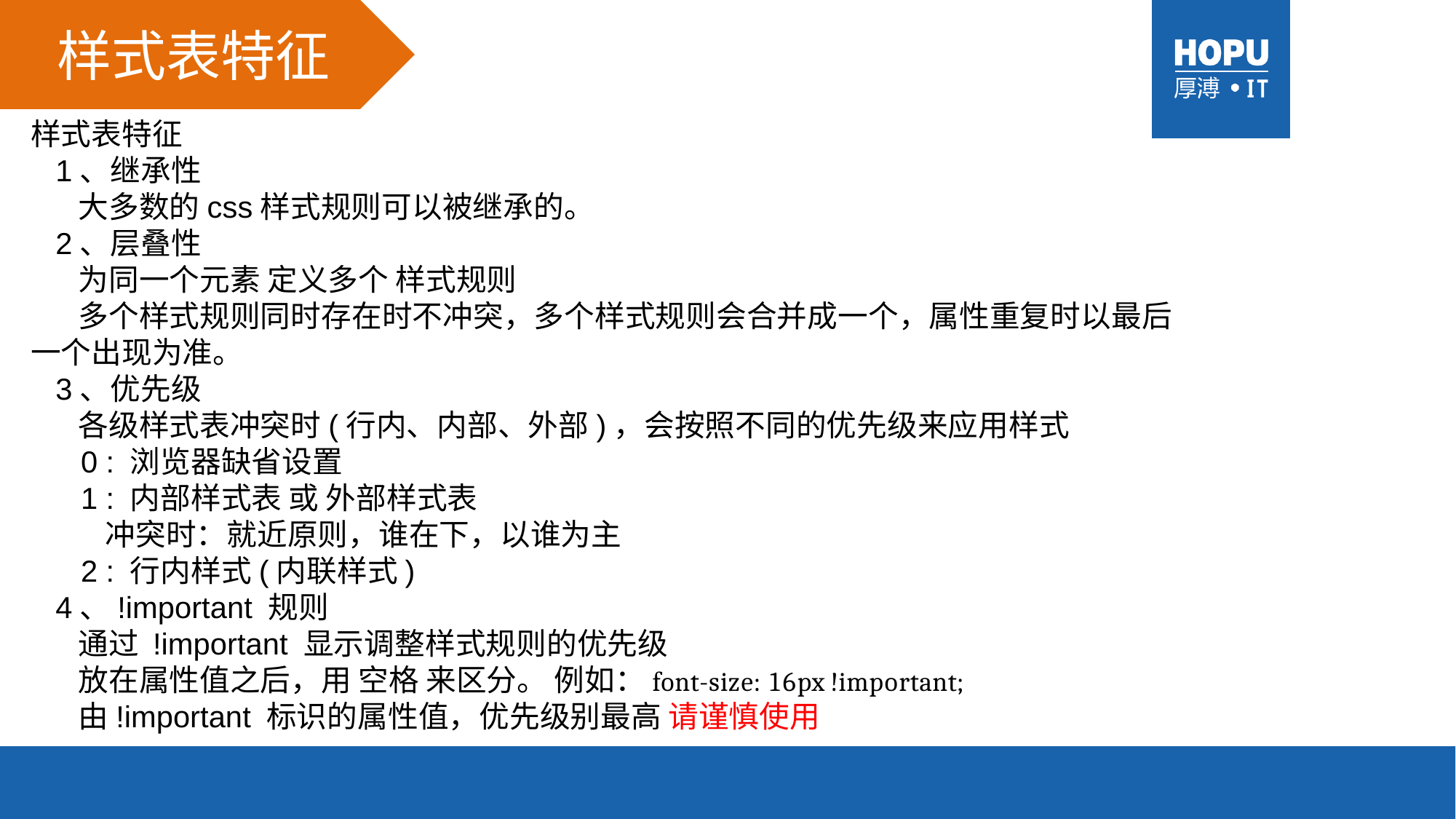

样式表特征
样式表特征
   1、继承性
      大多数的css样式规则可以被继承的。
   2、层叠性
      为同一个元素 定义多个 样式规则
      多个样式规则同时存在时不冲突，多个样式规则会合并成一个，属性重复时以最后一个出现为准。
   3、优先级
      各级样式表冲突时(行内、内部、外部)，会按照不同的优先级来应用样式
      0 : 浏览器缺省设置
      1 : 内部样式表 或 外部样式表
          冲突时：就近原则，谁在下，以谁为主
      2 : 行内样式(内联样式)
   4、!important 规则
      通过 !important 显示调整样式规则的优先级
      放在属性值之后，用 空格 来区分。 例如：font-size: 16px !important;
      由!important 标识的属性值，优先级别最高 请谨慎使用